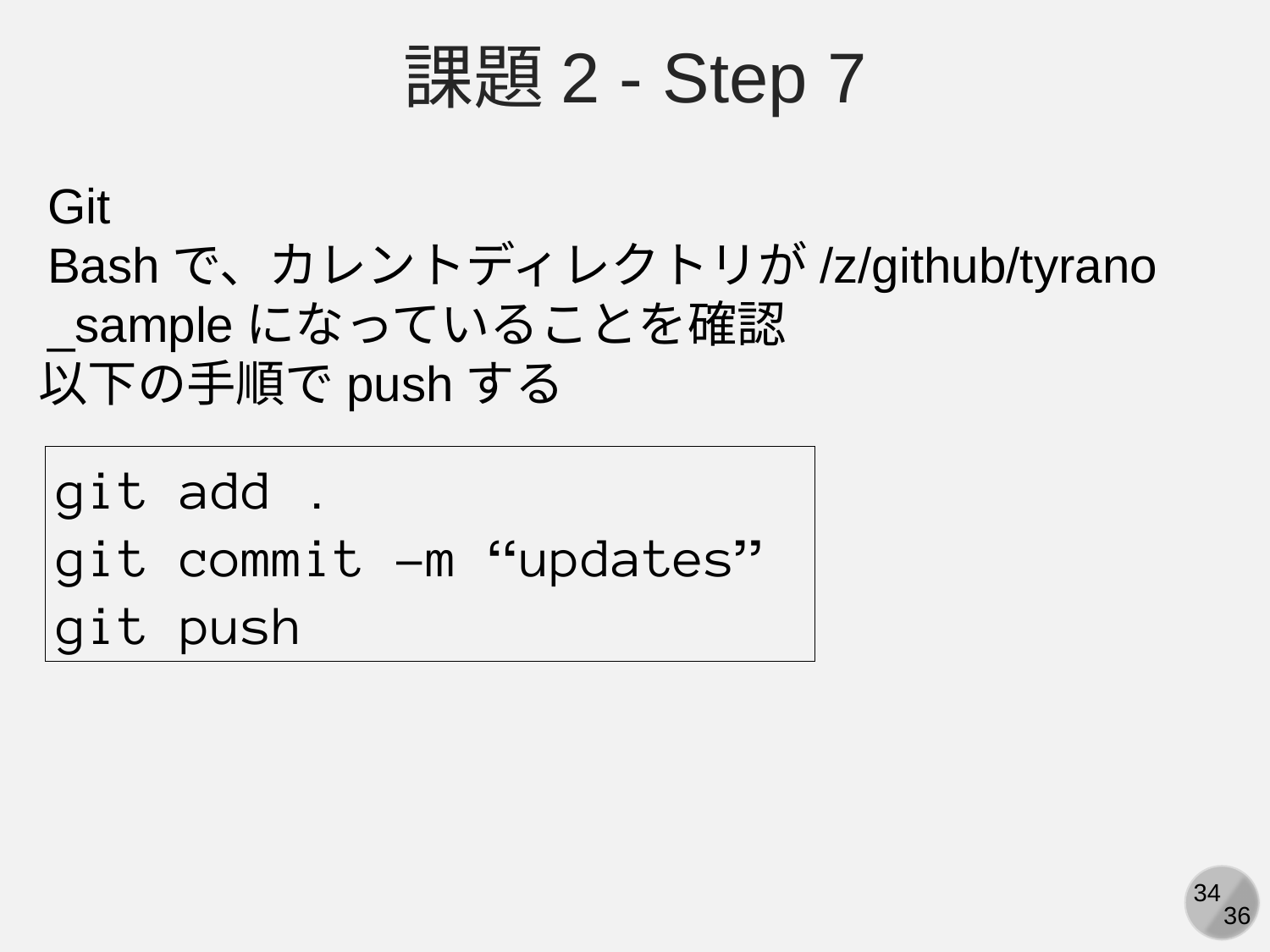

課題2 - Step 7
Git Bashで、カレントディレクトリが/z/github/tyrano_sampleになっていることを確認
以下の手順でpushする
git add .
git commit -m “updates”
git push